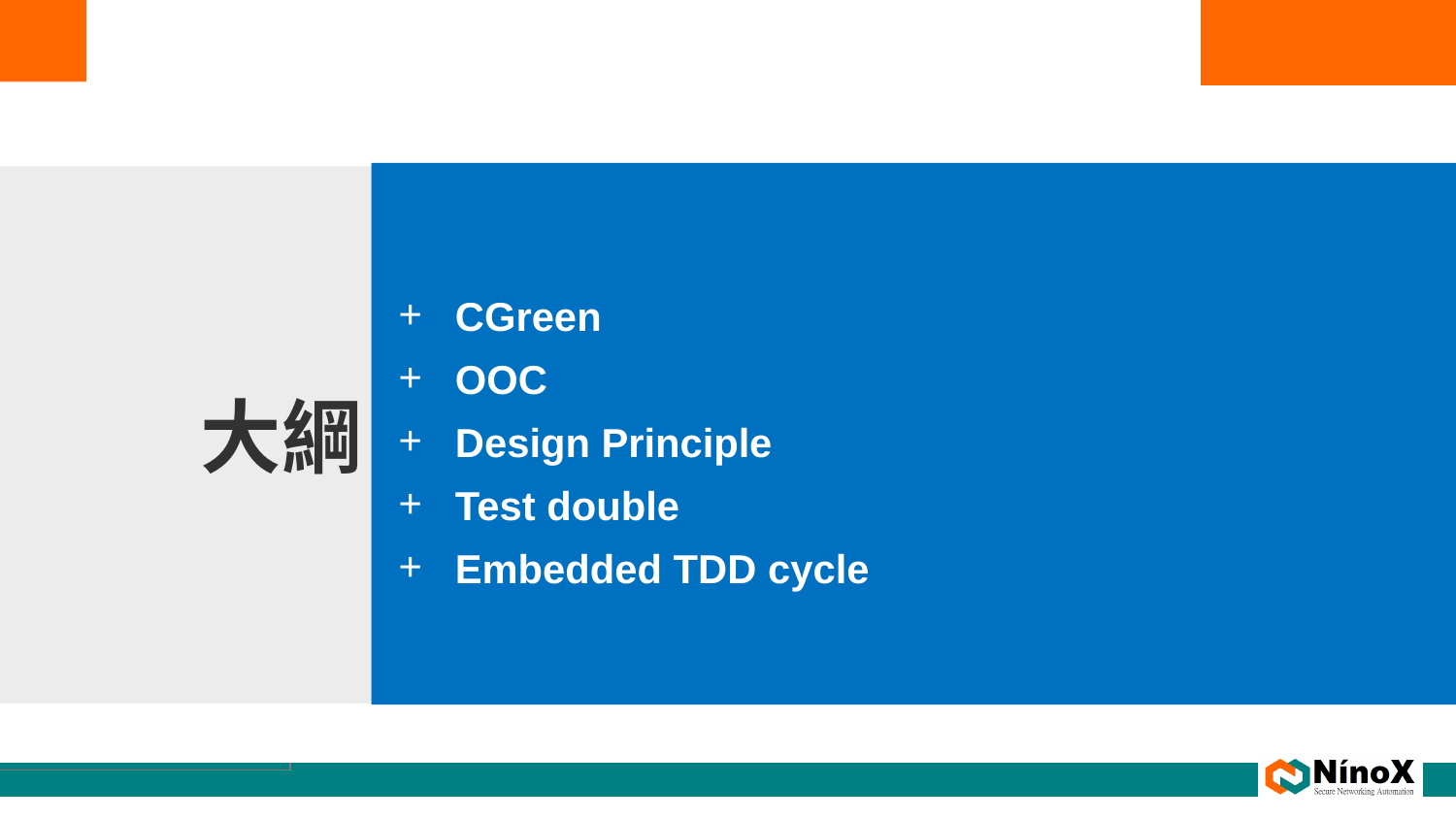

CGreen
OOC
Design Principle
Test double
Embedded TDD cycle
大綱